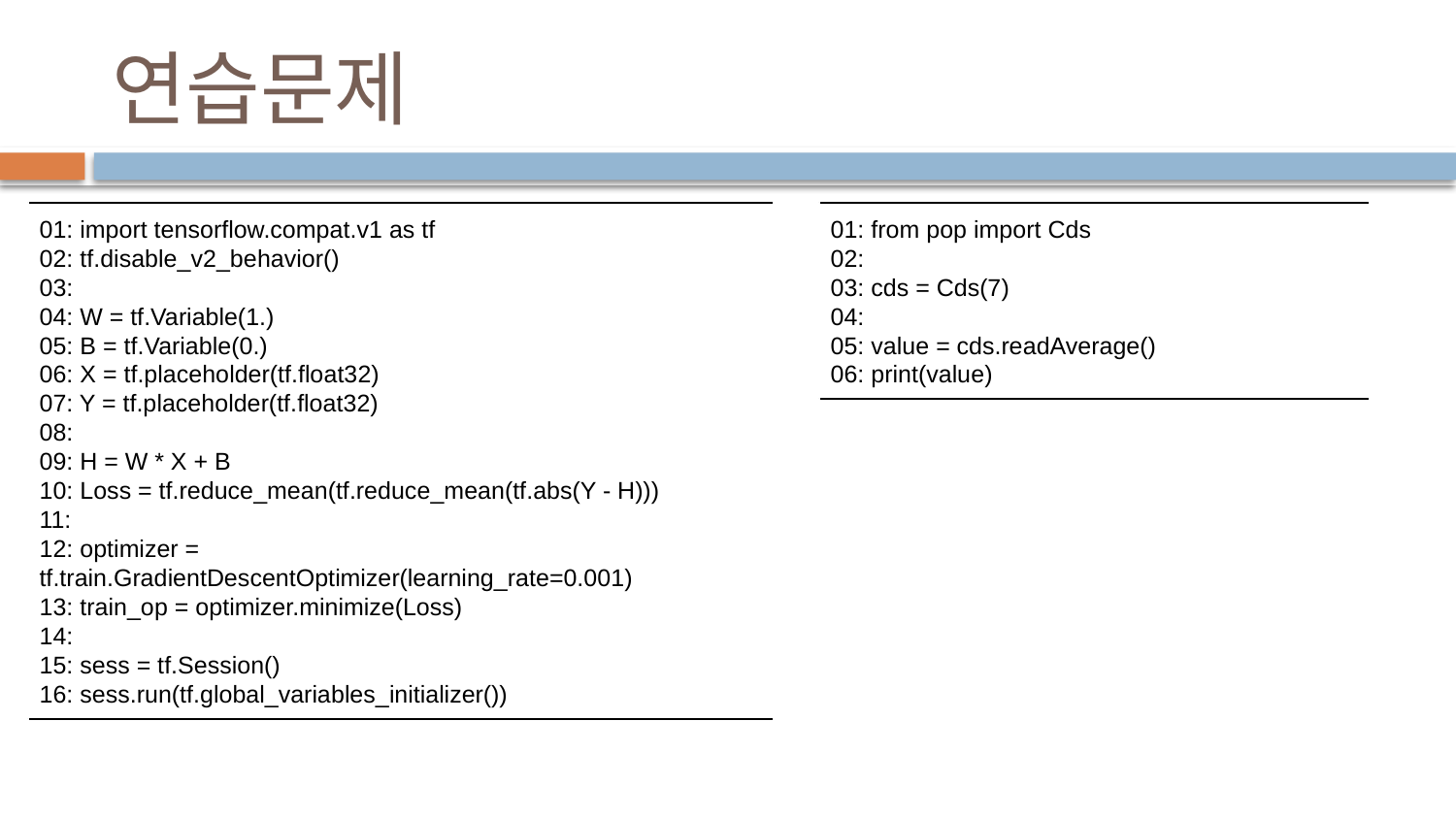

# 연습문제
| 01: import tensorflow.compat.v1 as tf 02: tf.disable\_v2\_behavior() 03: 04: W = tf.Variable(1.) 05: B = tf.Variable(0.) 06: X = tf.placeholder(tf.float32) 07: Y = tf.placeholder(tf.float32) 08: 09: H = W \* X + B 10: Loss = tf.reduce\_mean(tf.reduce\_mean(tf.abs(Y - H))) 11: 12: optimizer = tf.train.GradientDescentOptimizer(learning\_rate=0.001) 13: train\_op = optimizer.minimize(Loss) 14: 15: sess = tf.Session() 16: sess.run(tf.global\_variables\_initializer()) |
| --- |
| 01: from pop import Cds 02: 03: cds = Cds(7) 04: 05: value = cds.readAverage() 06: print(value) |
| --- |